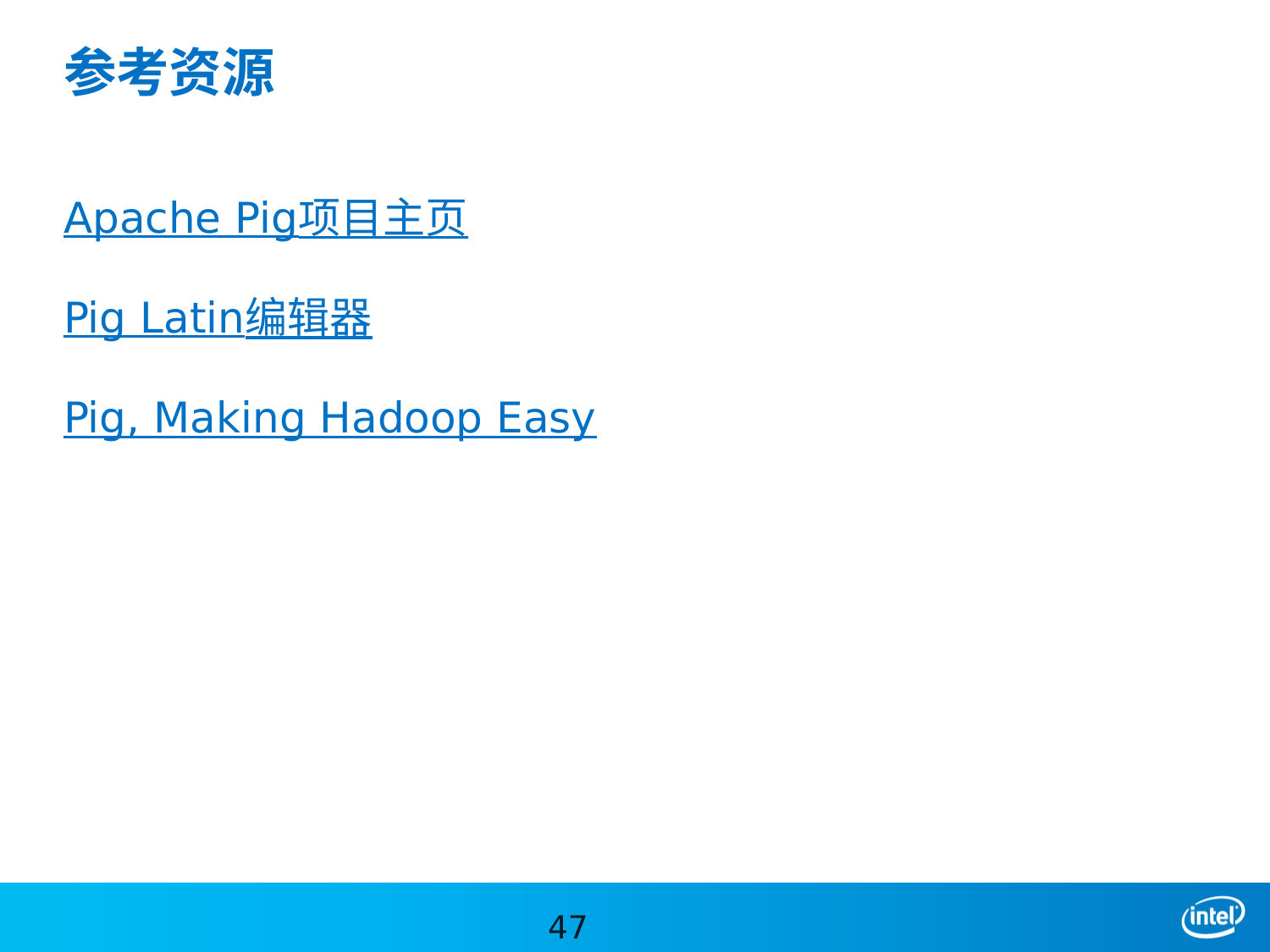

# 参考资源
Apache Pig项目主页
Pig Latin编辑器
Pig, Making Hadoop Easy
47